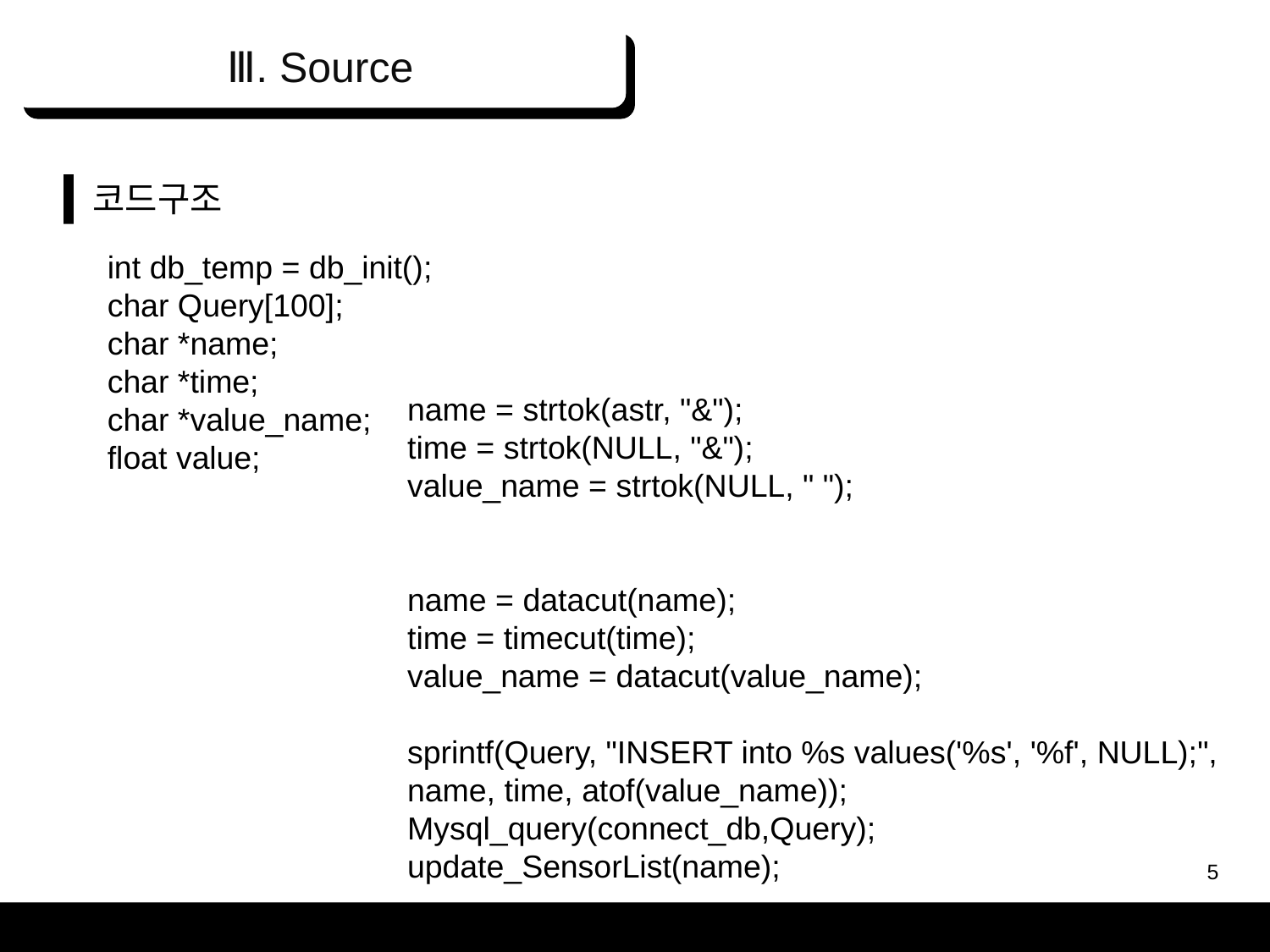

Ⅲ. Source

코드구조

int db_temp = db_init();
char Query[100];
char *name;
char *time;
char *value_name;
float value;
name = strtok(astr, "&");
time = strtok(NULL, "&");
value_name = strtok(NULL, " ");

name = datacut(name);
time = timecut(time);
value_name = datacut(value_name);

sprintf(Query, "INSERT into %s values('%s', '%f', NULL);", name, time, atof(value_name));
Mysql_query(connect_db,Query);
update_SensorList(name);

5